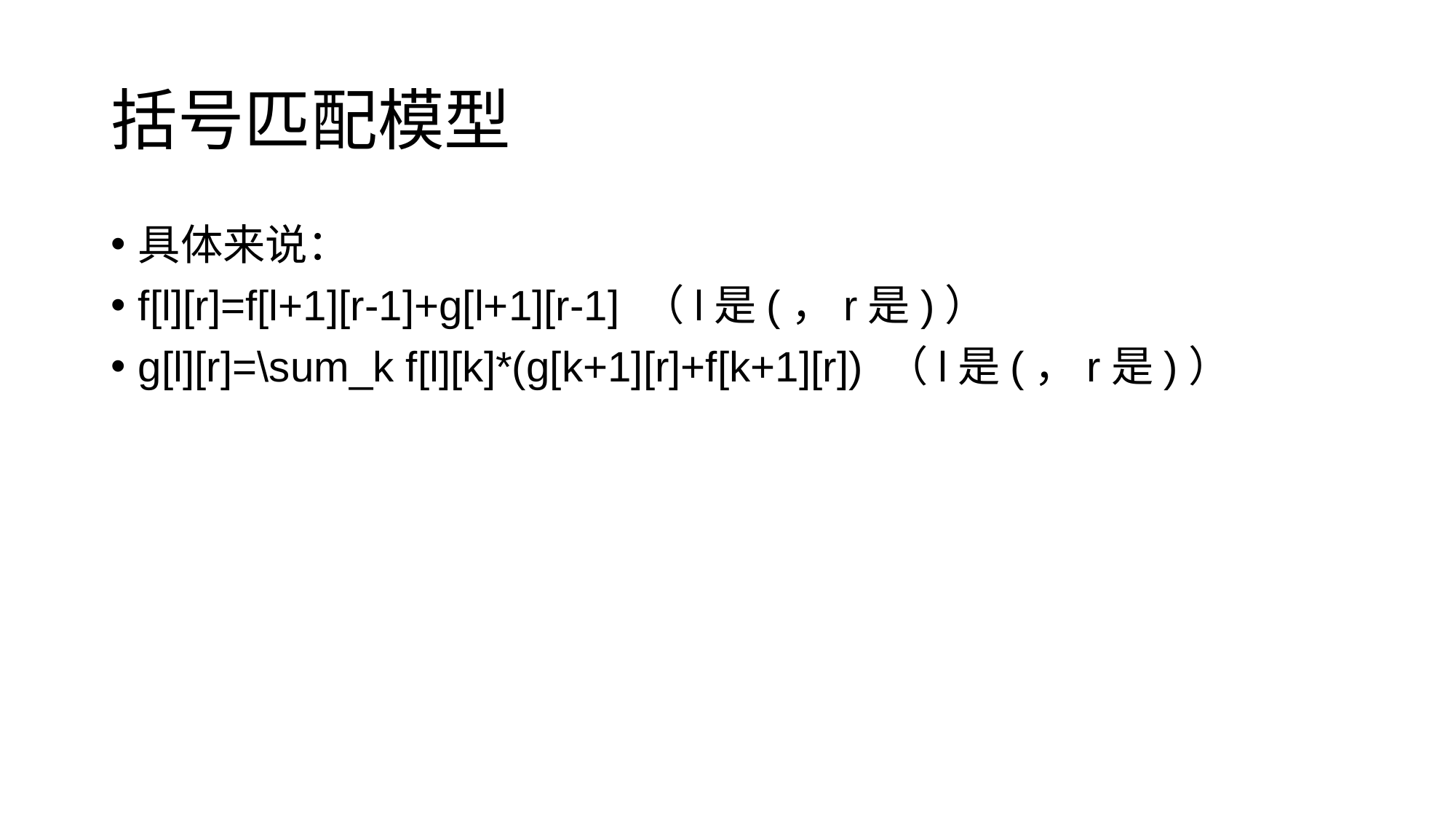

# 括号匹配模型
具体来说：
f[l][r]=f[l+1][r-1]+g[l+1][r-1] （l是(，r是)）
g[l][r]=\sum_k f[l][k]*(g[k+1][r]+f[k+1][r]) （l是(，r是)）